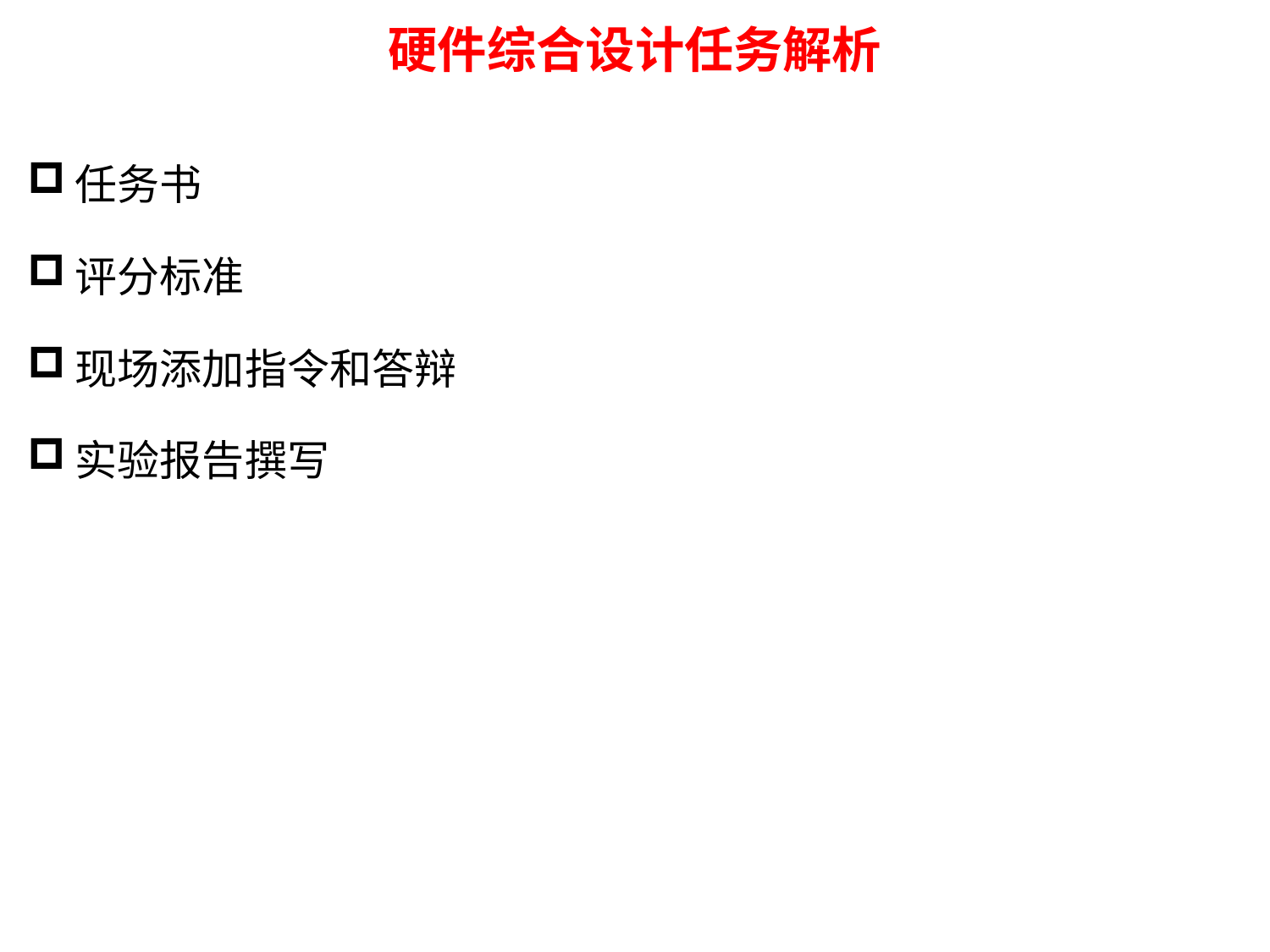

# 硬件综合设计任务解析
任务书
评分标准
现场添加指令和答辩
实验报告撰写